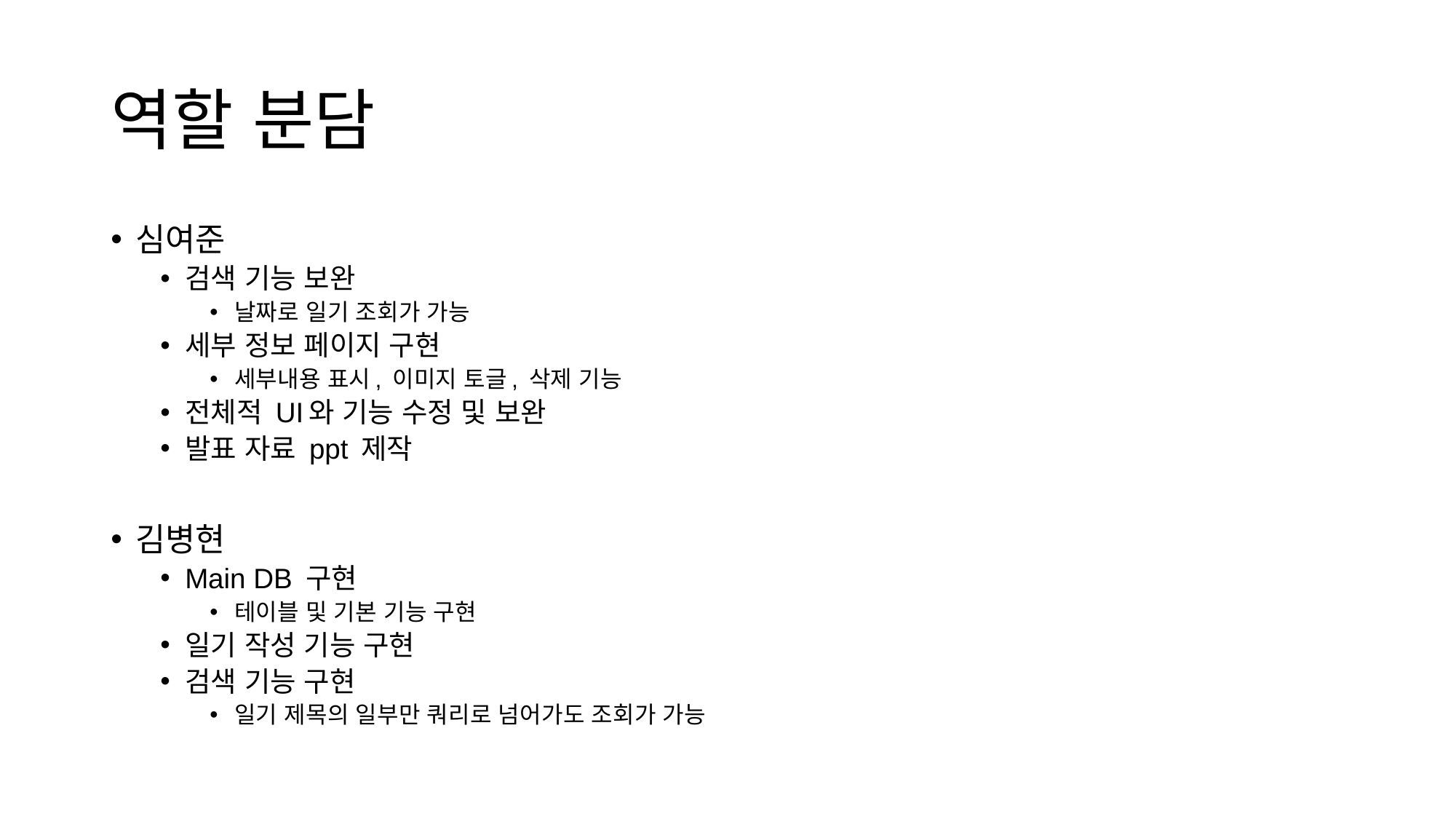

# 역할 분담
심여준
검색 기능 보완
날짜로 일기 조회가 가능
세부 정보 페이지 구현
세부내용 표시, 이미지 토글, 삭제 기능
전체적 UI와 기능 수정 및 보완
발표 자료 ppt 제작

김병현
Main DB 구현
테이블 및 기본 기능 구현
일기 작성 기능 구현
검색 기능 구현
일기 제목의 일부만 쿼리로 넘어가도 조회가 가능